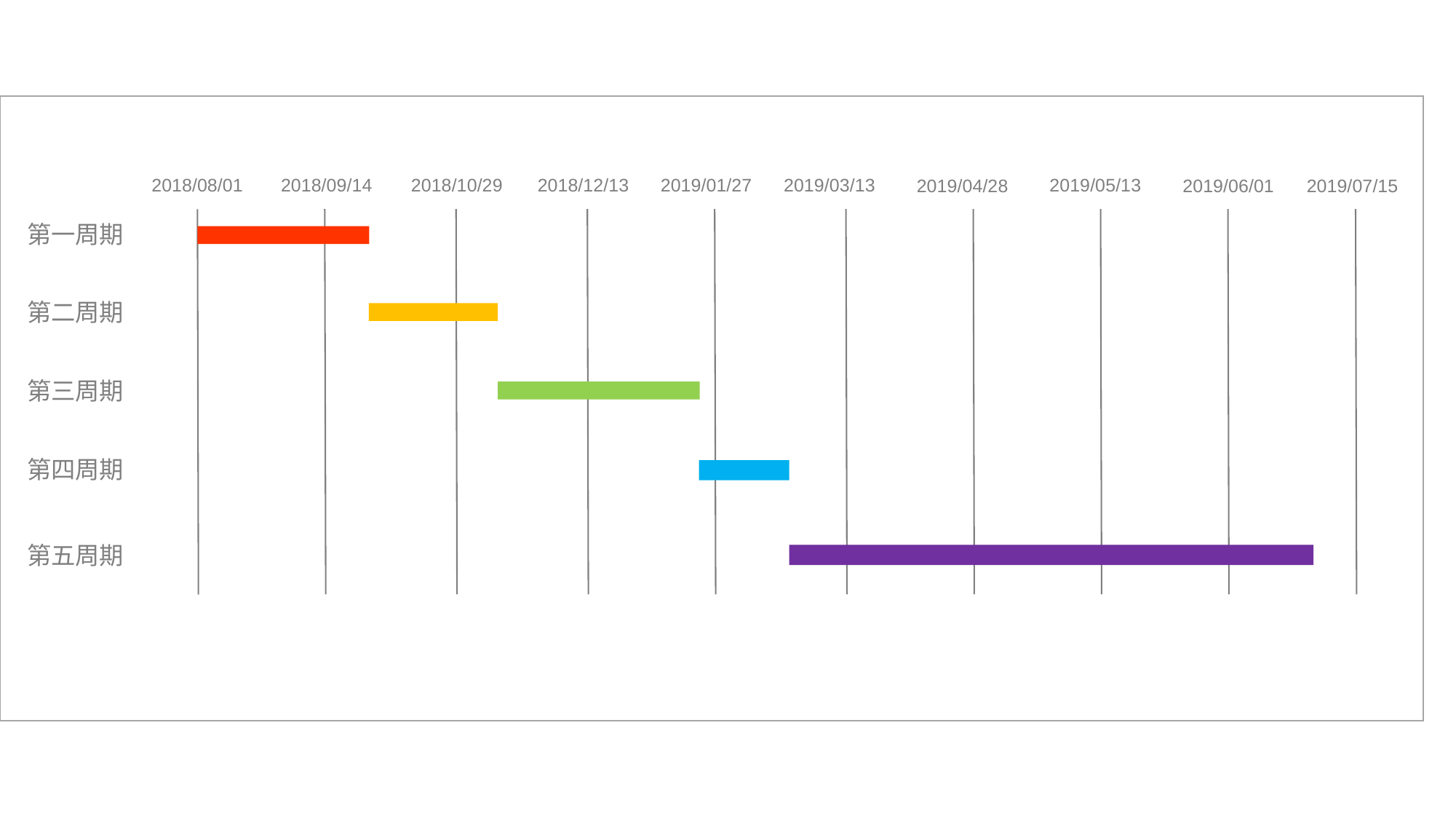

2019/05/13
2018/10/29
2018/08/01
2018/09/14
2018/12/13
2019/01/27
2019/03/13
2019/07/15
2019/04/28
2019/06/01
第一周期

第二周期

第三周期

第四周期

第五周期